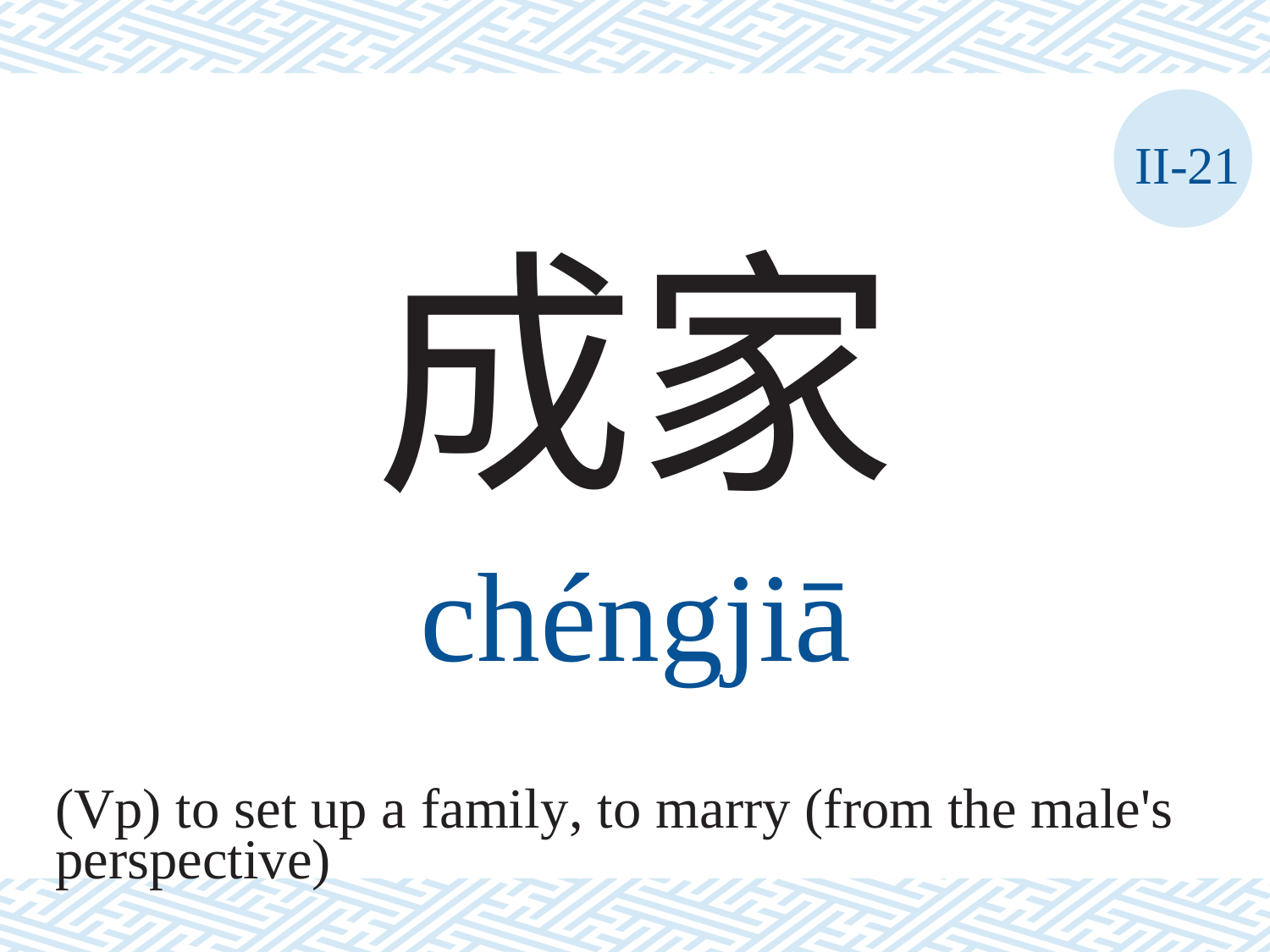

II-21
成家
chéngjiā
(Vp) to set up a family, to marry (from the male's
perspective)